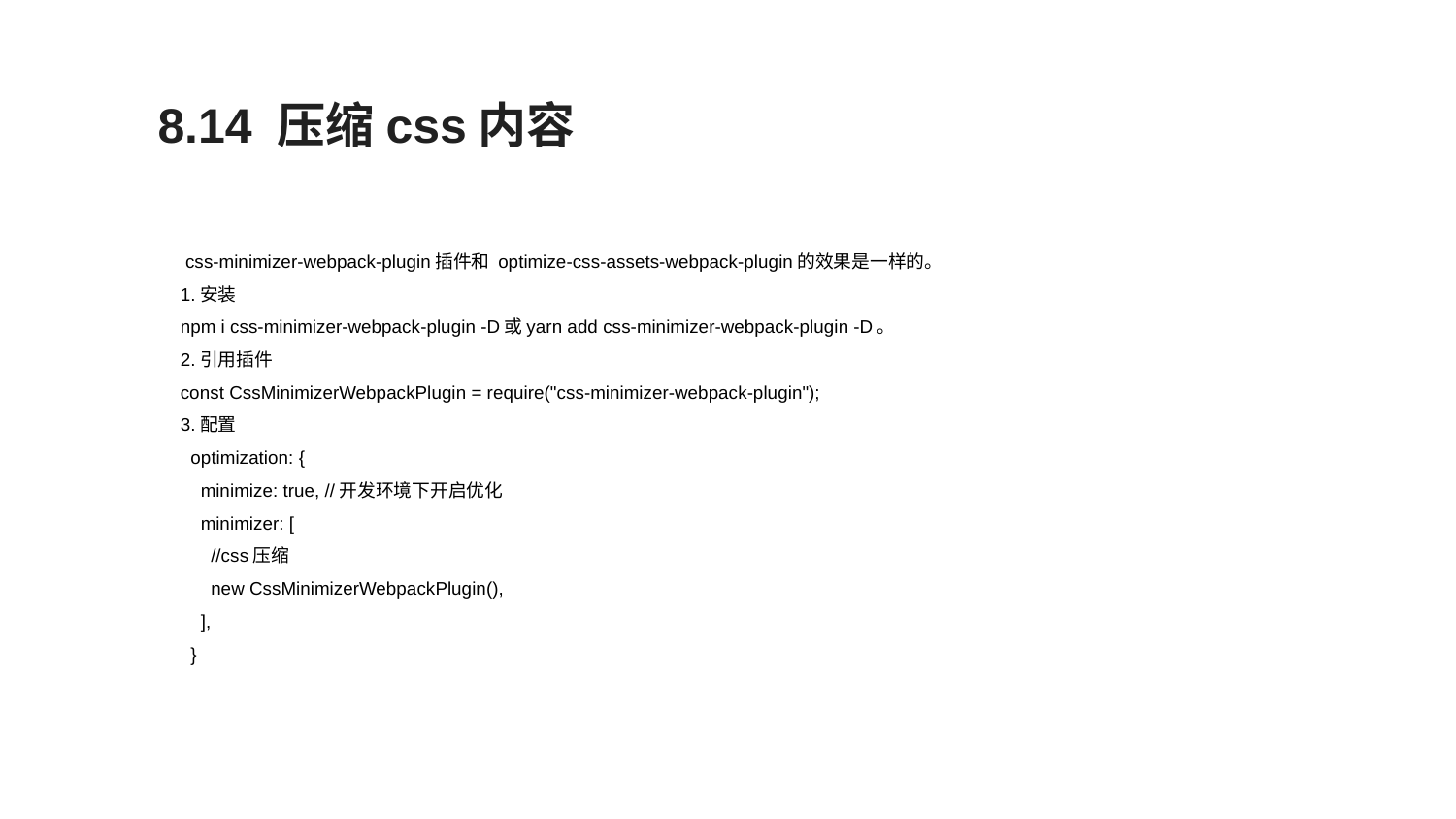

8.14 压缩css内容
 css-minimizer-webpack-plugin插件和 optimize-css-assets-webpack-plugin的效果是一样的。
1.安装
npm i css-minimizer-webpack-plugin -D或yarn add css-minimizer-webpack-plugin -D。
2.引用插件
const CssMinimizerWebpackPlugin = require("css-minimizer-webpack-plugin");
3.配置
  optimization: {
    minimize: true, //开发环境下开启优化
    minimizer: [
      //css压缩
      new CssMinimizerWebpackPlugin(),
    ],
  }